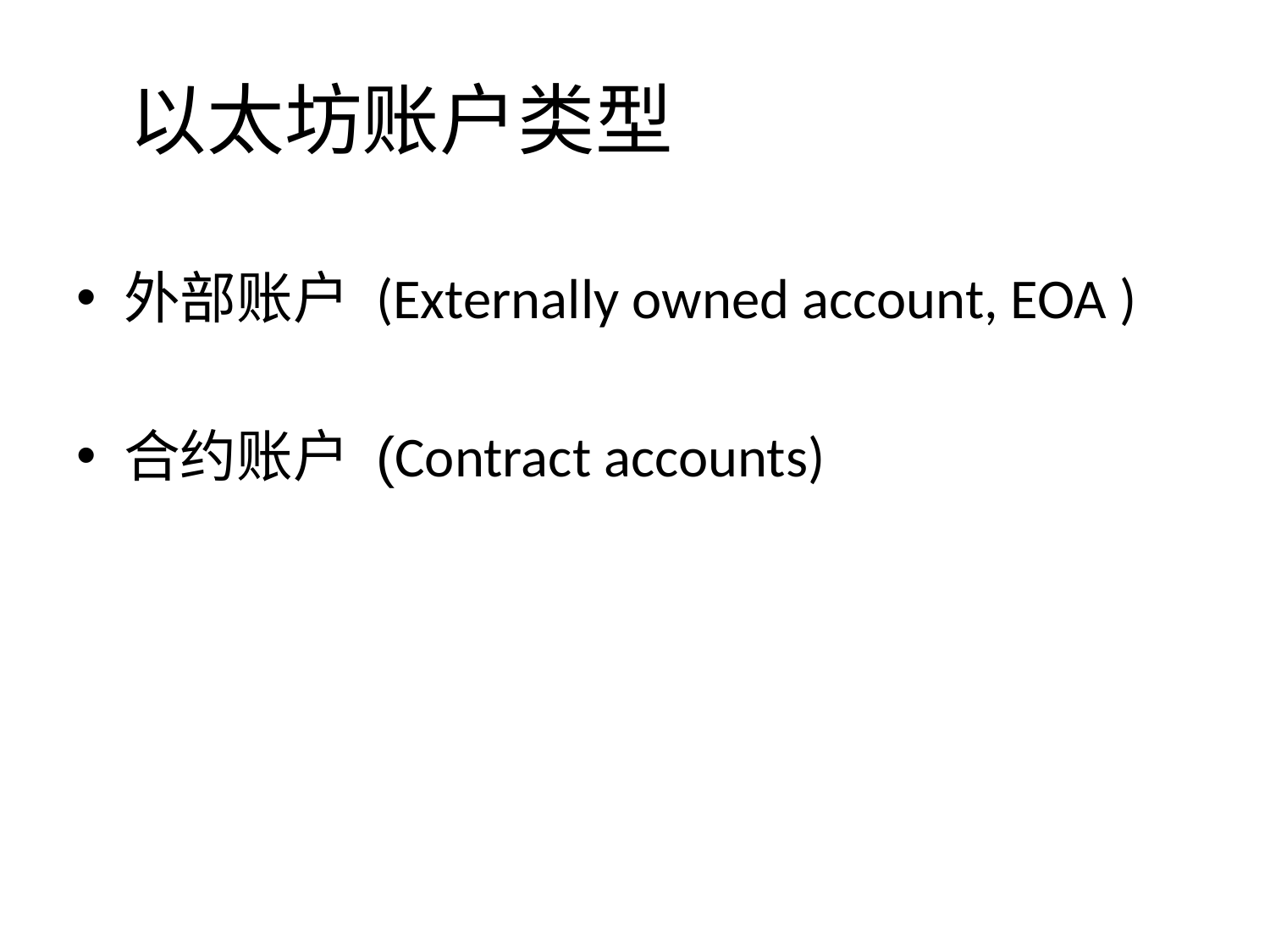

# 以太坊账户类型
外部账户 (Externally owned account, EOA )

合约账户 (Contract accounts)